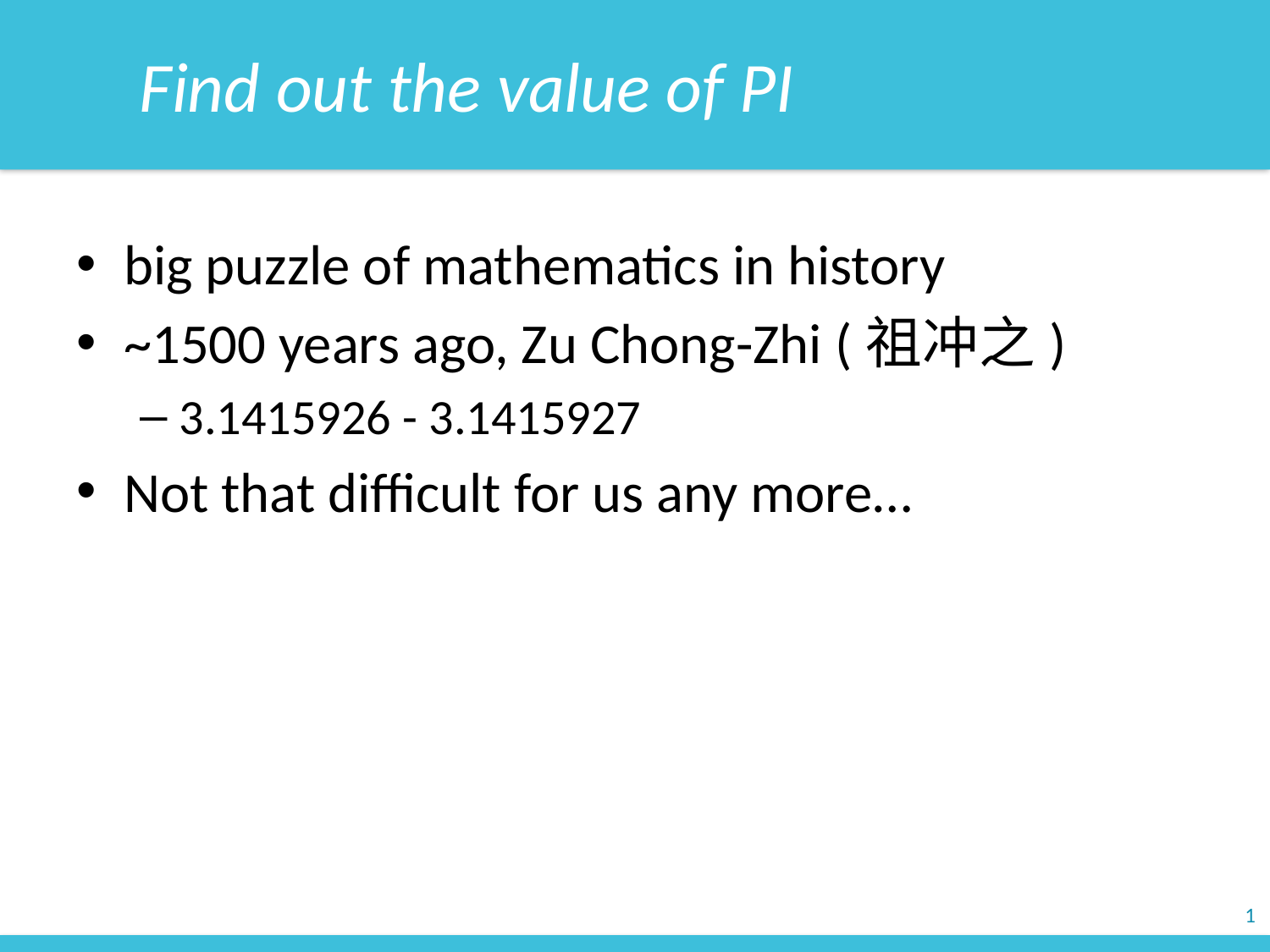

Find out the value of PI
big puzzle of mathematics in history
~1500 years ago, Zu Chong-Zhi (祖冲之)
3.1415926 - 3.1415927
Not that difficult for us any more…

1